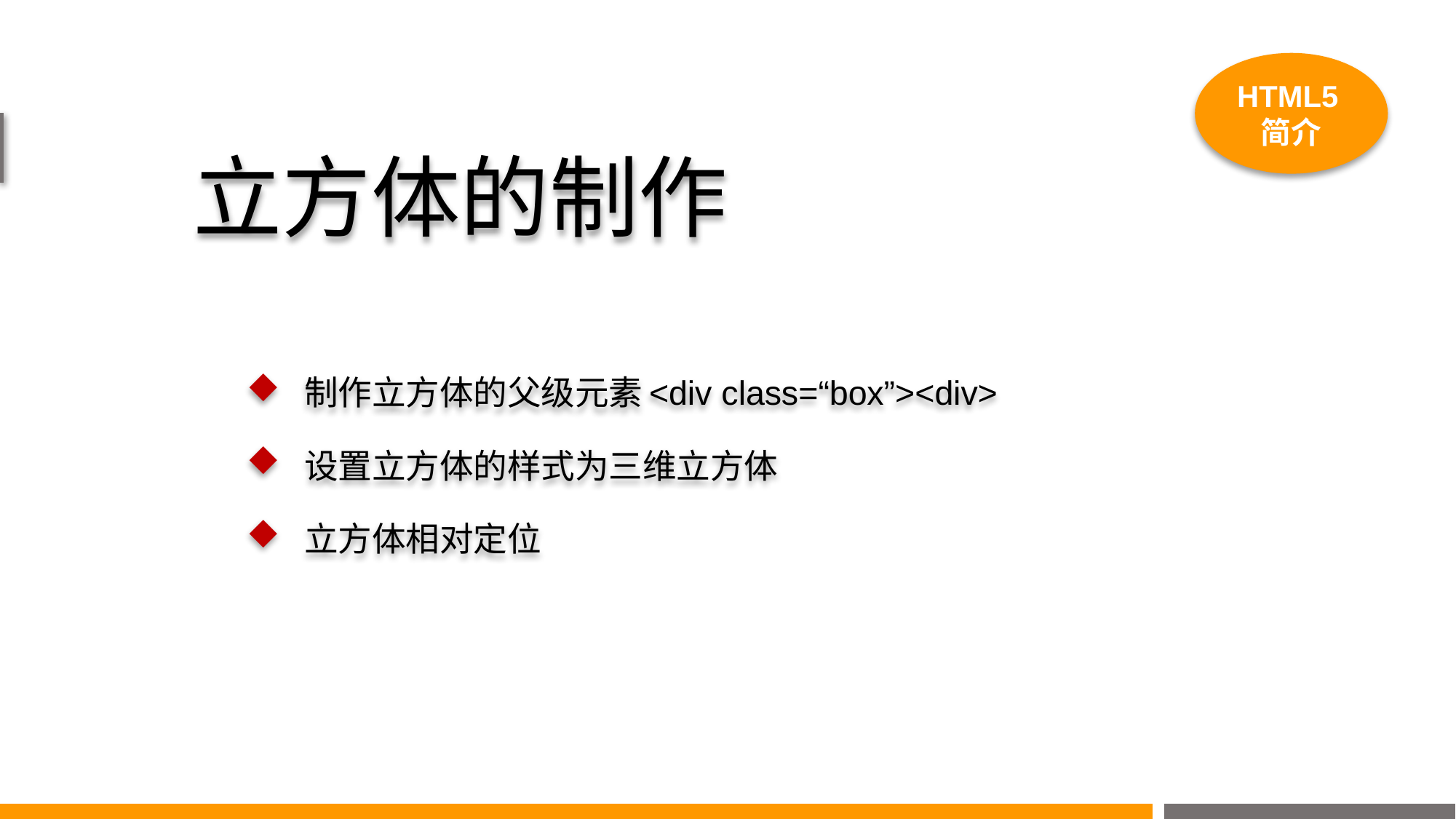

HTML5简介

# 立方体的制作
制作立方体的父级元素<div class=“box”><div>
设置立方体的样式为三维立方体
立方体相对定位